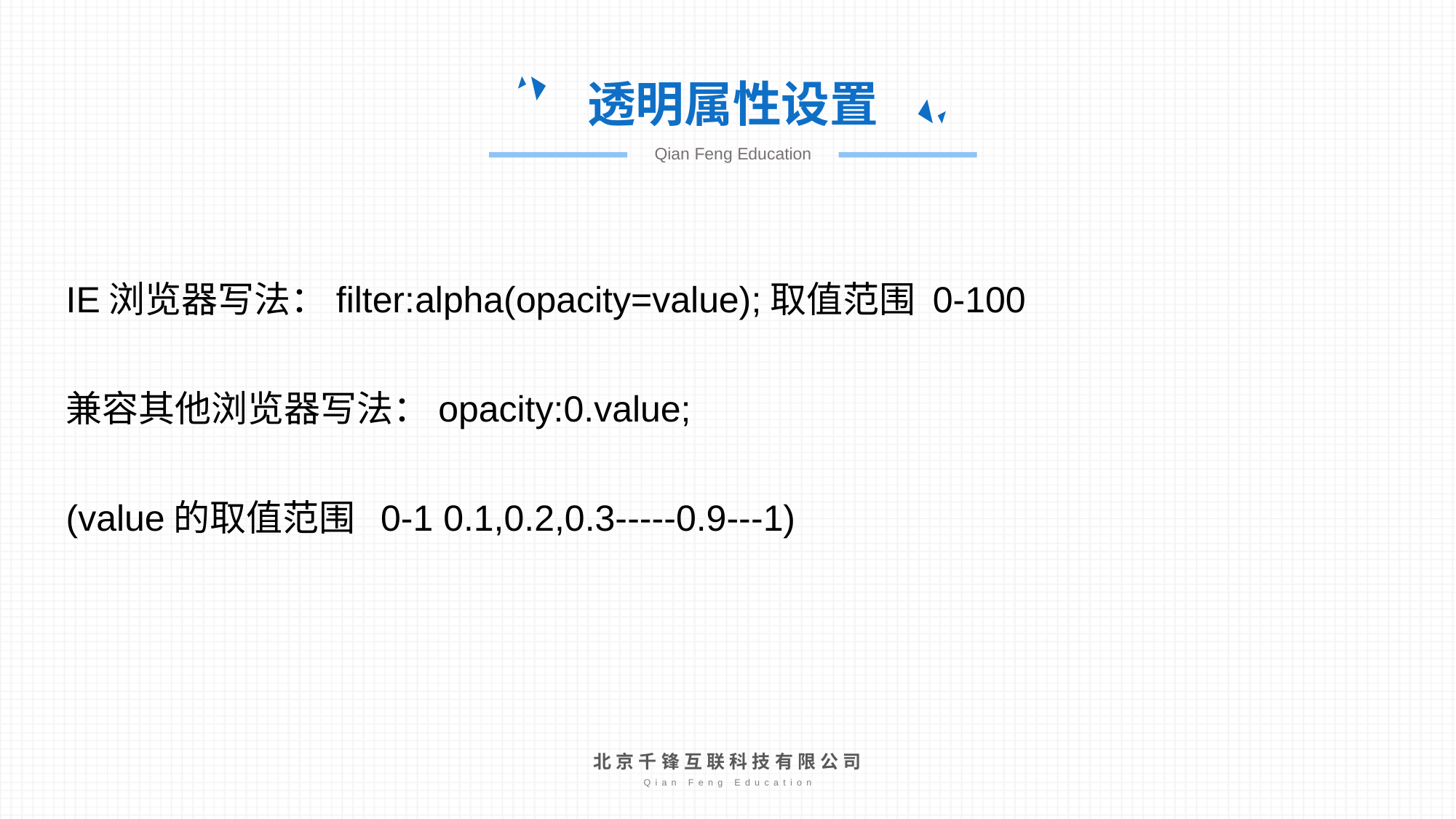

透明属性设置

Qian Feng Education

IE浏览器写法：filter:alpha(opacity=value);取值范围 0-100
兼容其他浏览器写法：opacity:0.value;
(value的取值范围  0-1 0.1,0.2,0.3-----0.9---1)

北京千锋互联科技有限公司
Qian Feng Education